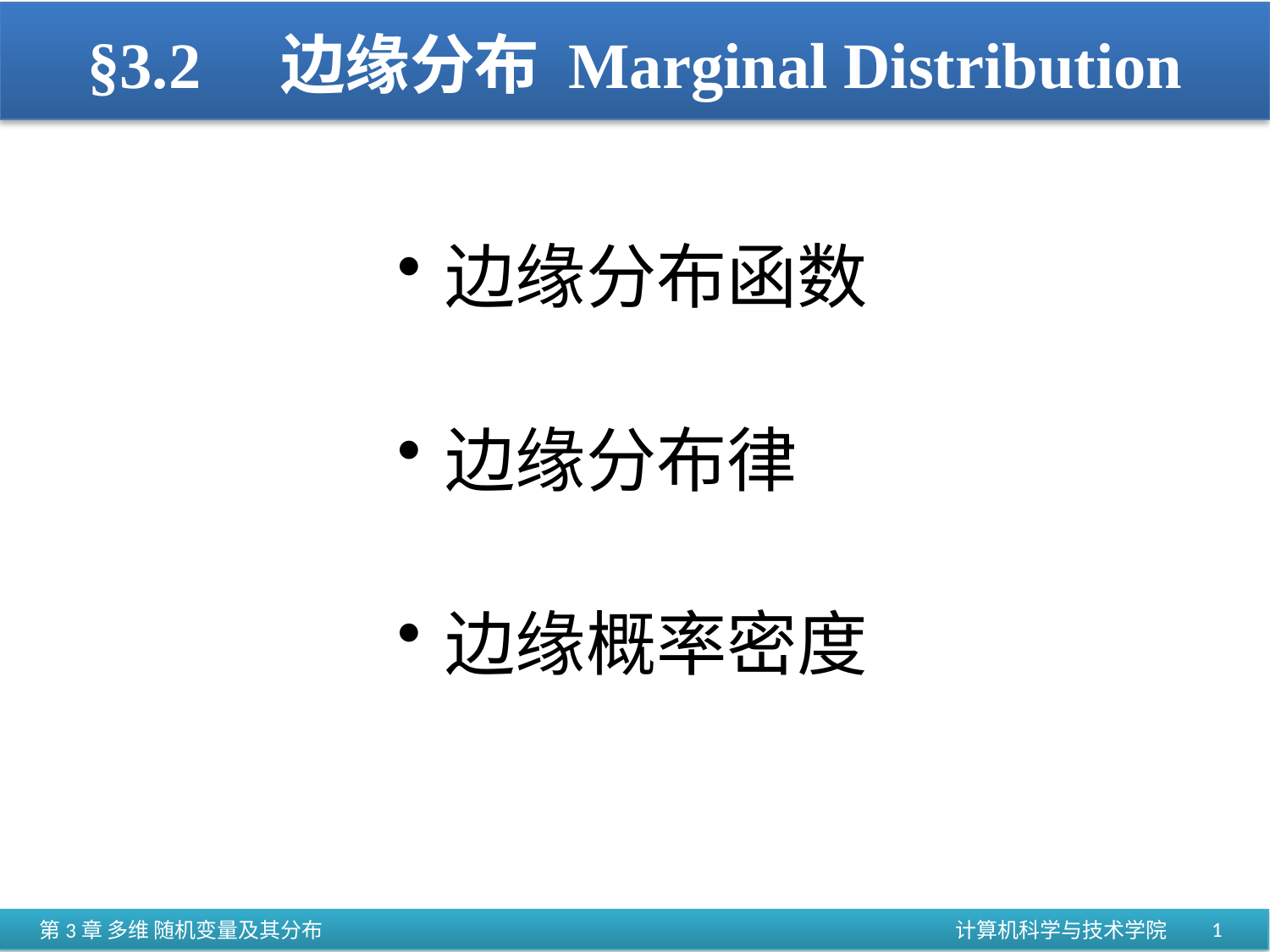

# §3.2    边缘分布 Marginal Distribution
边缘分布函数
边缘分布律
边缘概率密度